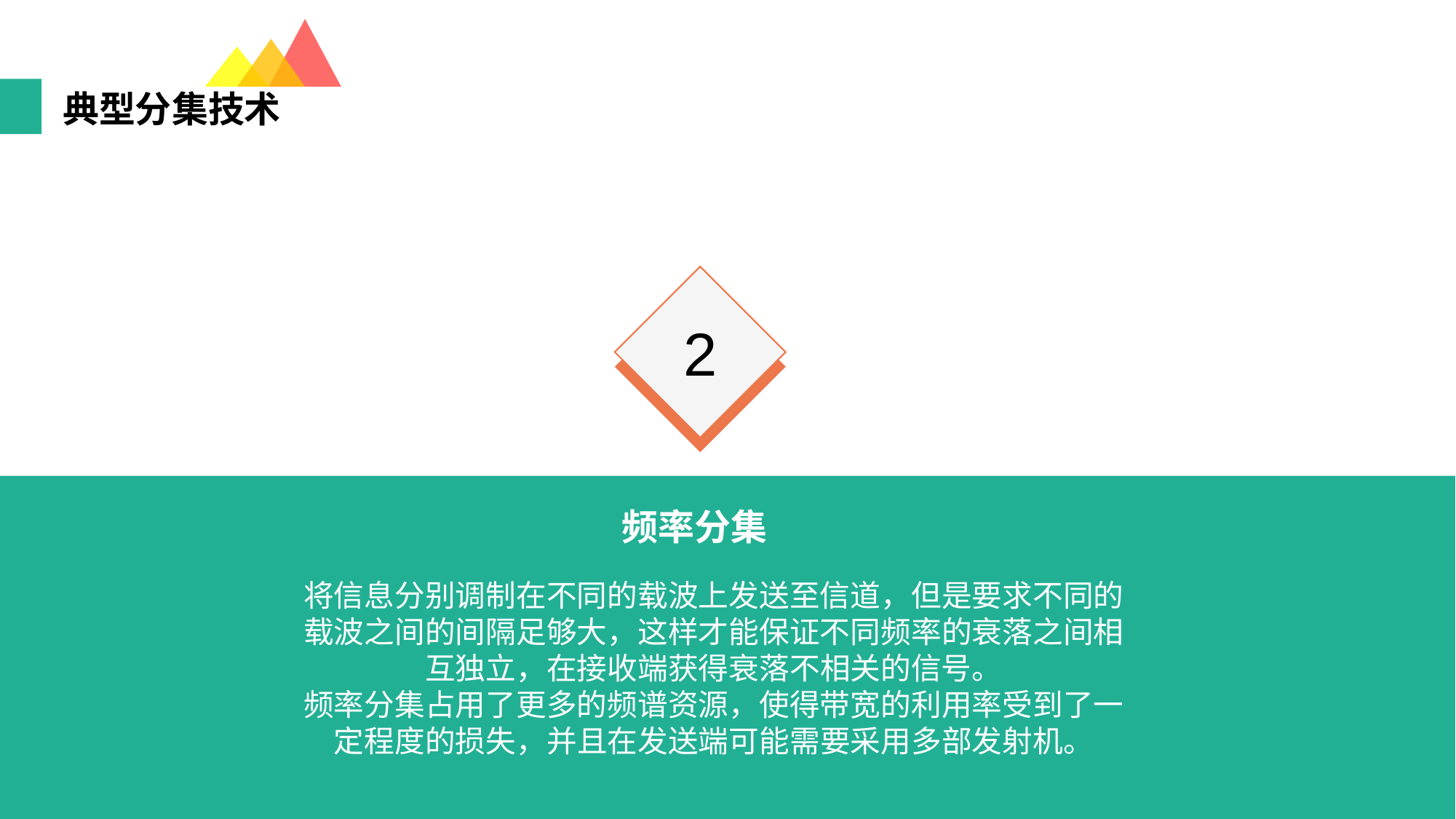

# 典型分集技术
2

频率分集
将信息分别调制在不同的载波上发送至信道，但是要求不同的载波之间的间隔足够大，这样才能保证不同频率的衰落之间相互独立，在接收端获得衰落不相关的信号。
频率分集占用了更多的频谱资源，使得带宽的利用率受到了一定程度的损失，并且在发送端可能需要采用多部发射机。